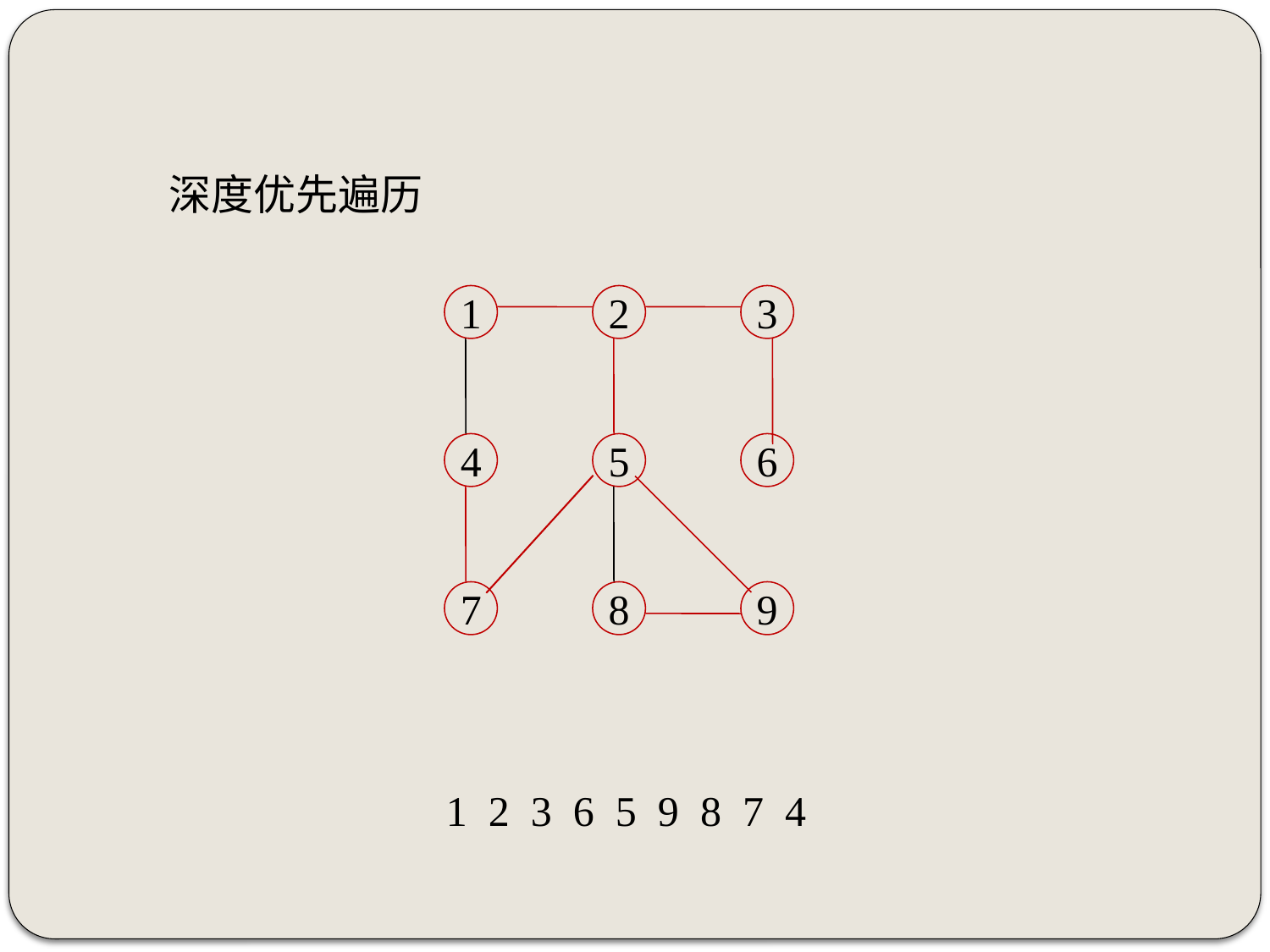

深度优先遍历
1
2
3

4
5
6

7
8
9

1  2  3  6  5  9  8  7  4